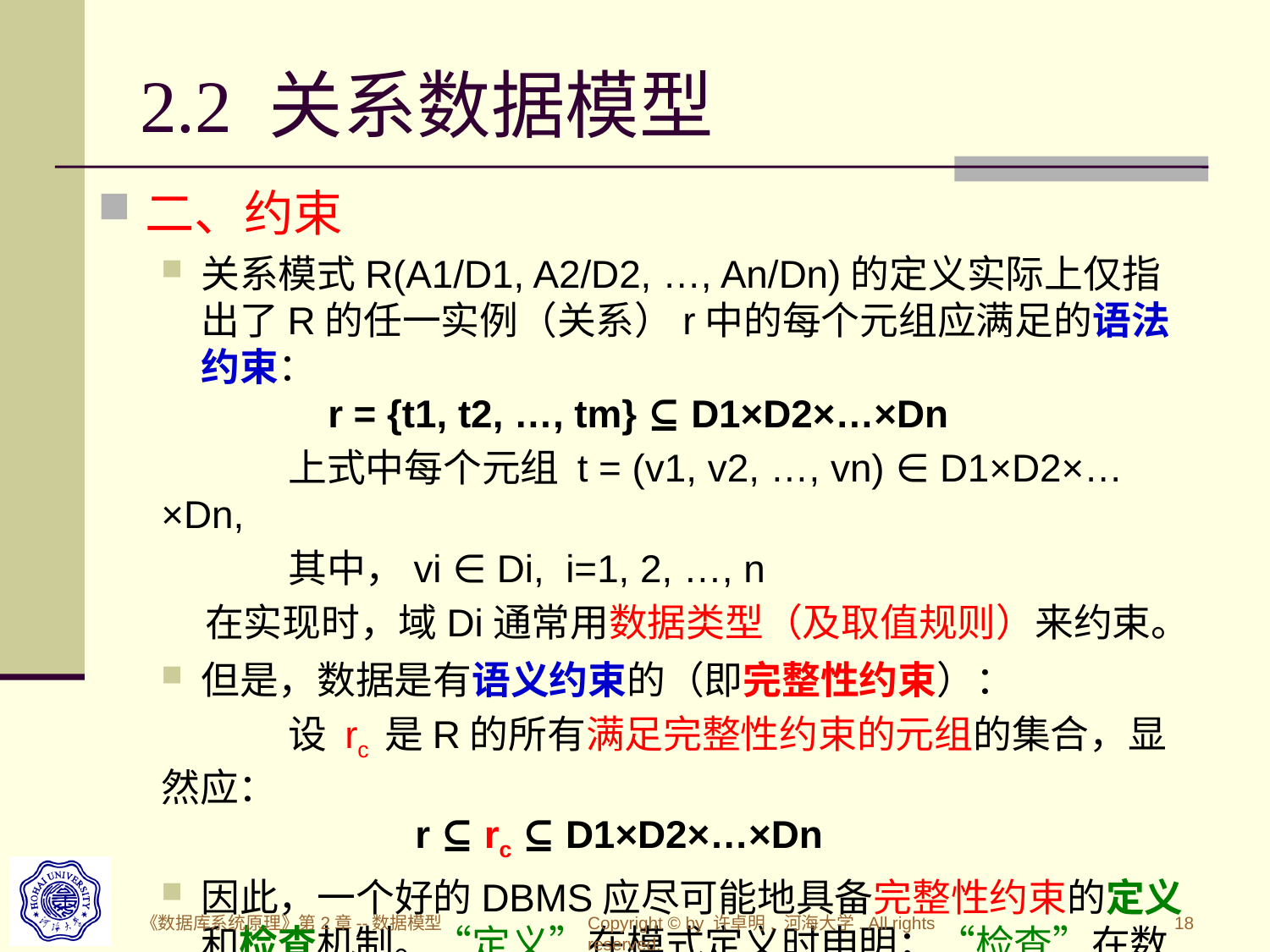

# 2.2 关系数据模型
二、约束
关系模式R(A1/D1, A2/D2, …, An/Dn)的定义实际上仅指出了R的任一实例（关系）r中的每个元组应满足的语法约束：
	r = {t1, t2, …, tm} ⊆ D1×D2×…×Dn
	上式中每个元组 t = (v1, v2, …, vn) ∈ D1×D2×…×Dn,
	其中，vi ∈ Di,  i=1, 2, …, n
    在实现时，域Di通常用数据类型（及取值规则）来约束。
但是，数据是有语义约束的（即完整性约束）：
	设 rc 是R的所有满足完整性约束的元组的集合，显然应：
		r ⊆ rc ⊆ D1×D2×…×Dn
因此，一个好的DBMS应尽可能地具备完整性约束的定义和检查机制。“定义”在模式定义时申明；“检查”在数据库初始加载及事后更新时进行。
《数据库系统原理》第2章--数据模型
Copyright © by 许卓明, 河海大学. All rights reserved.
18